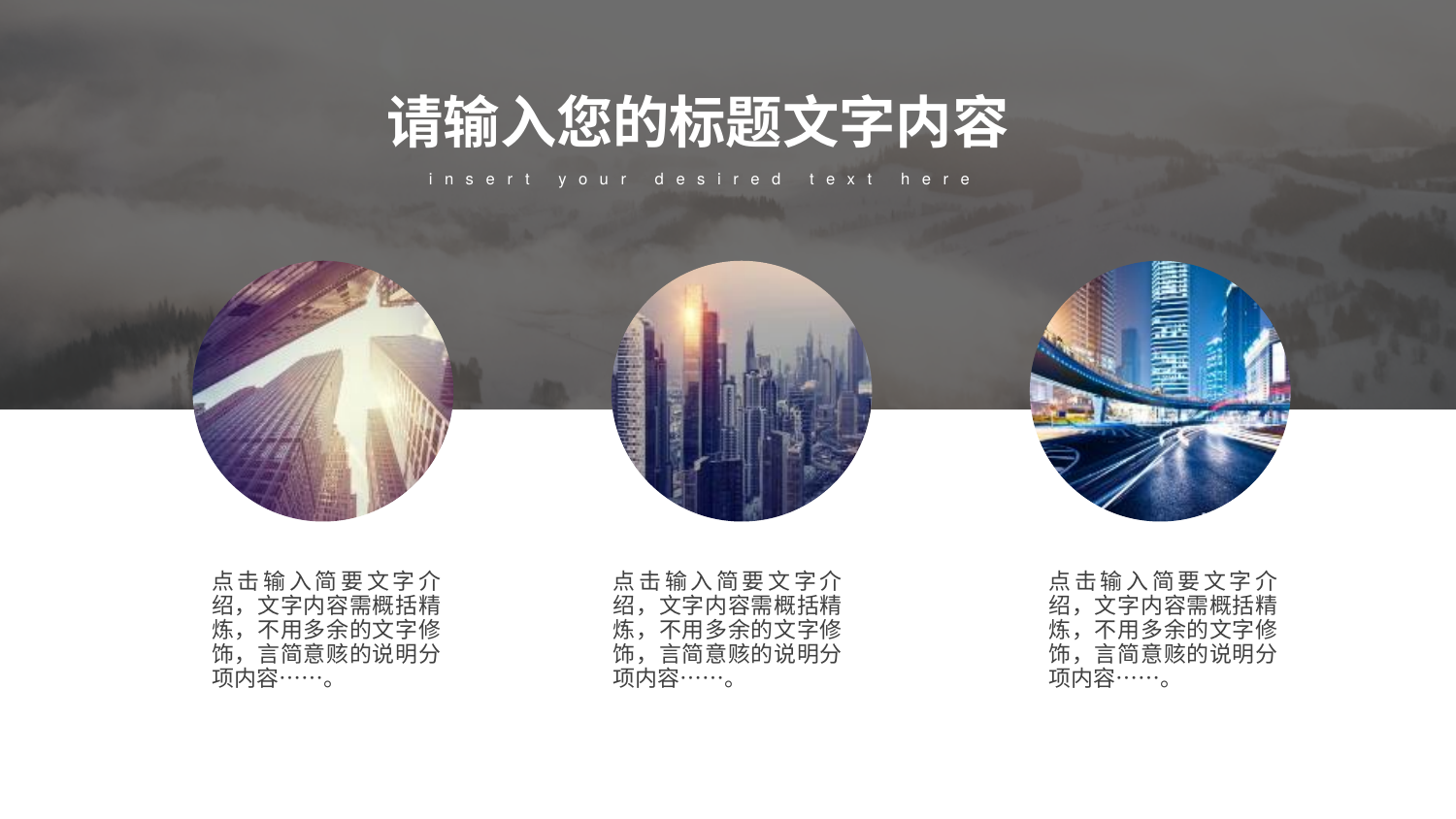

请输入您的标题文字内容
insert your desired text here

点击输入简要文字介绍，文字内容需概括精炼，不用多余的文字修饰，言简意赅的说明分项内容……。
点击输入简要文字介绍，文字内容需概括精炼，不用多余的文字修饰，言简意赅的说明分项内容……。
点击输入简要文字介绍，文字内容需概括精炼，不用多余的文字修饰，言简意赅的说明分项内容……。